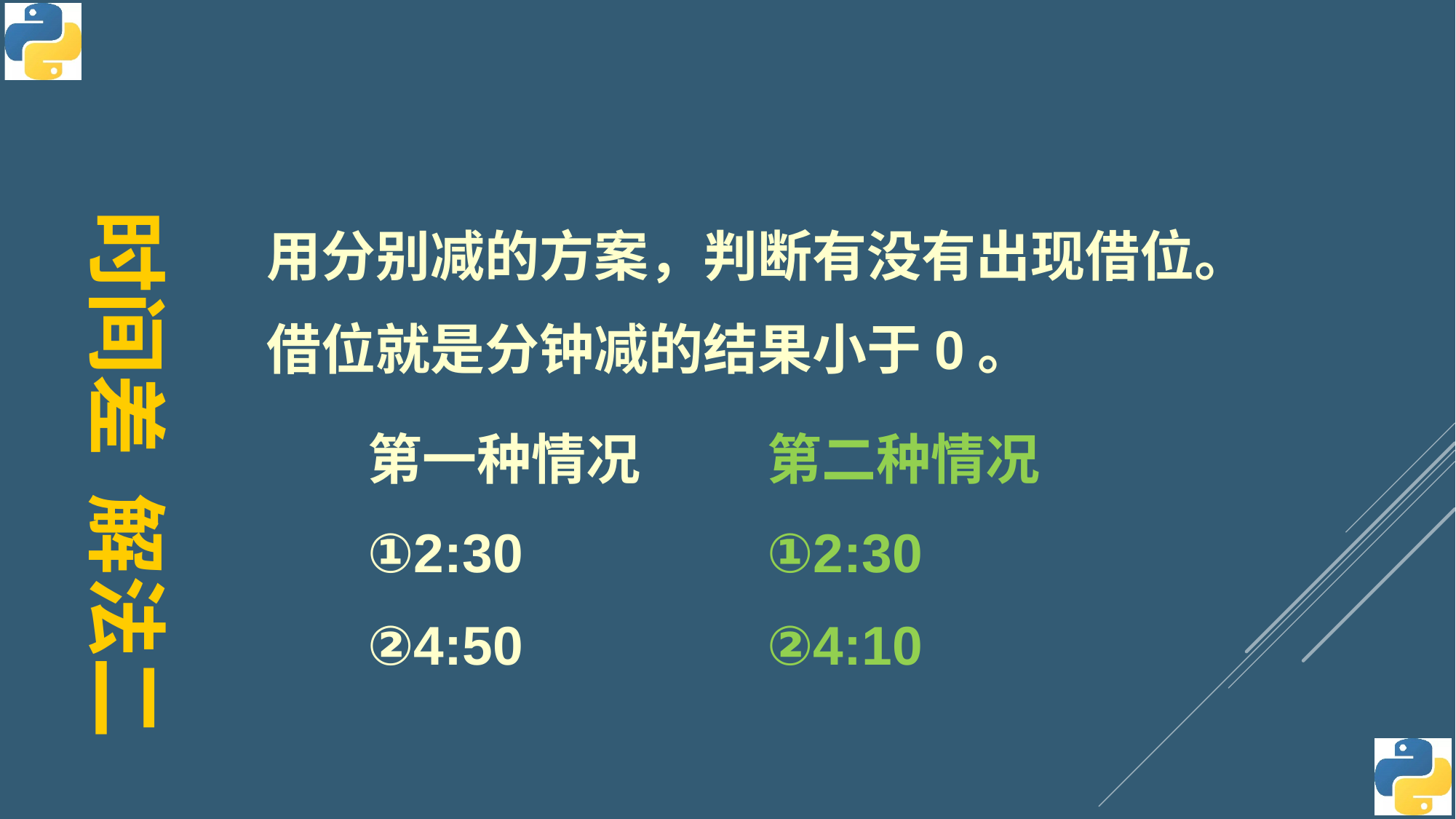

时间差  解法二
用分别减的方案，判断有没有出现借位。
借位就是分钟减的结果小于0。
第一种情况
①2:30
②4:50
第二种情况
①2:30
②4:10